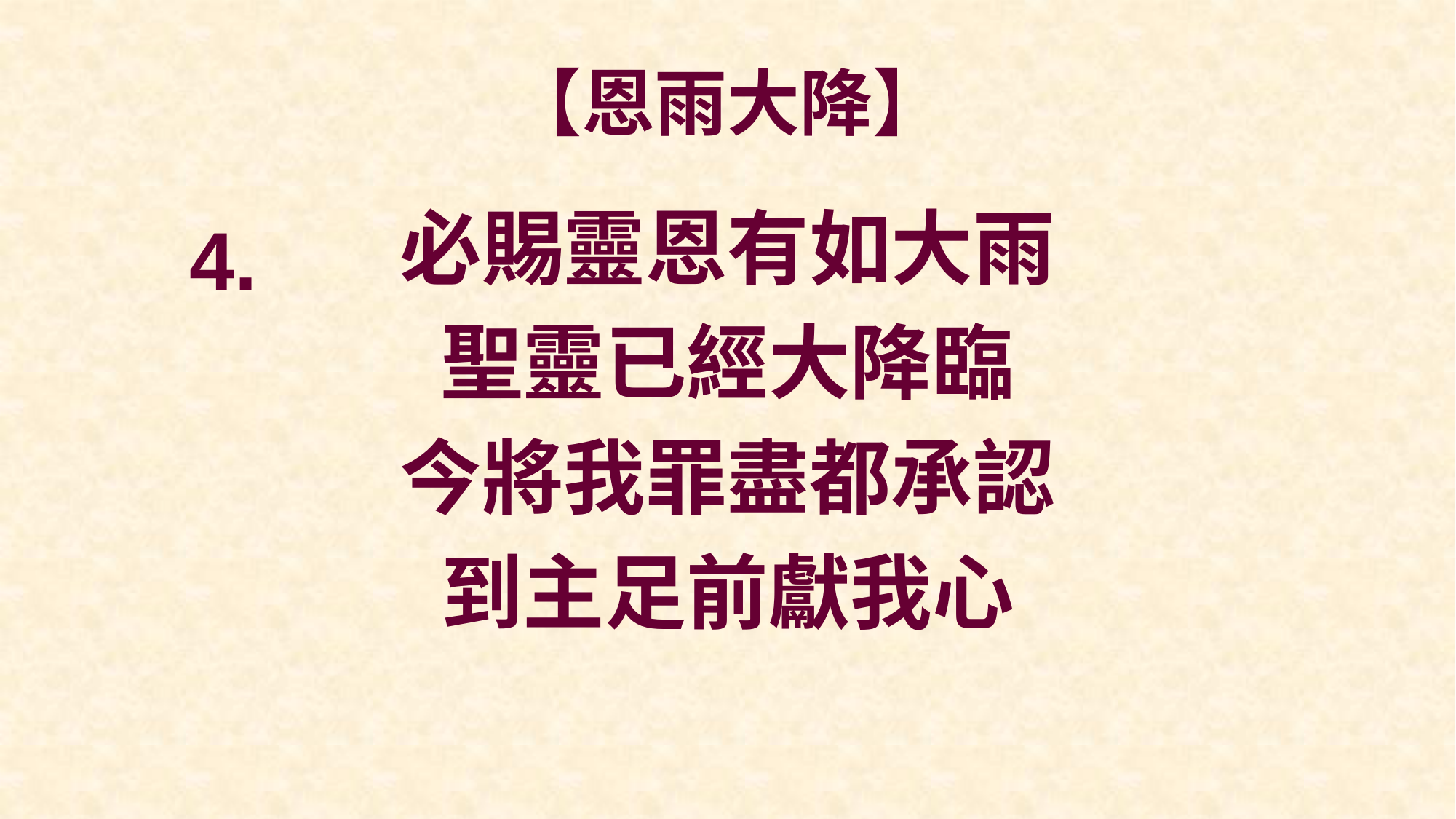

# 【恩雨大降】
必賜靈恩有如大雨
聖靈已經大降臨
今將我罪盡都承認
到主足前獻我心
4.